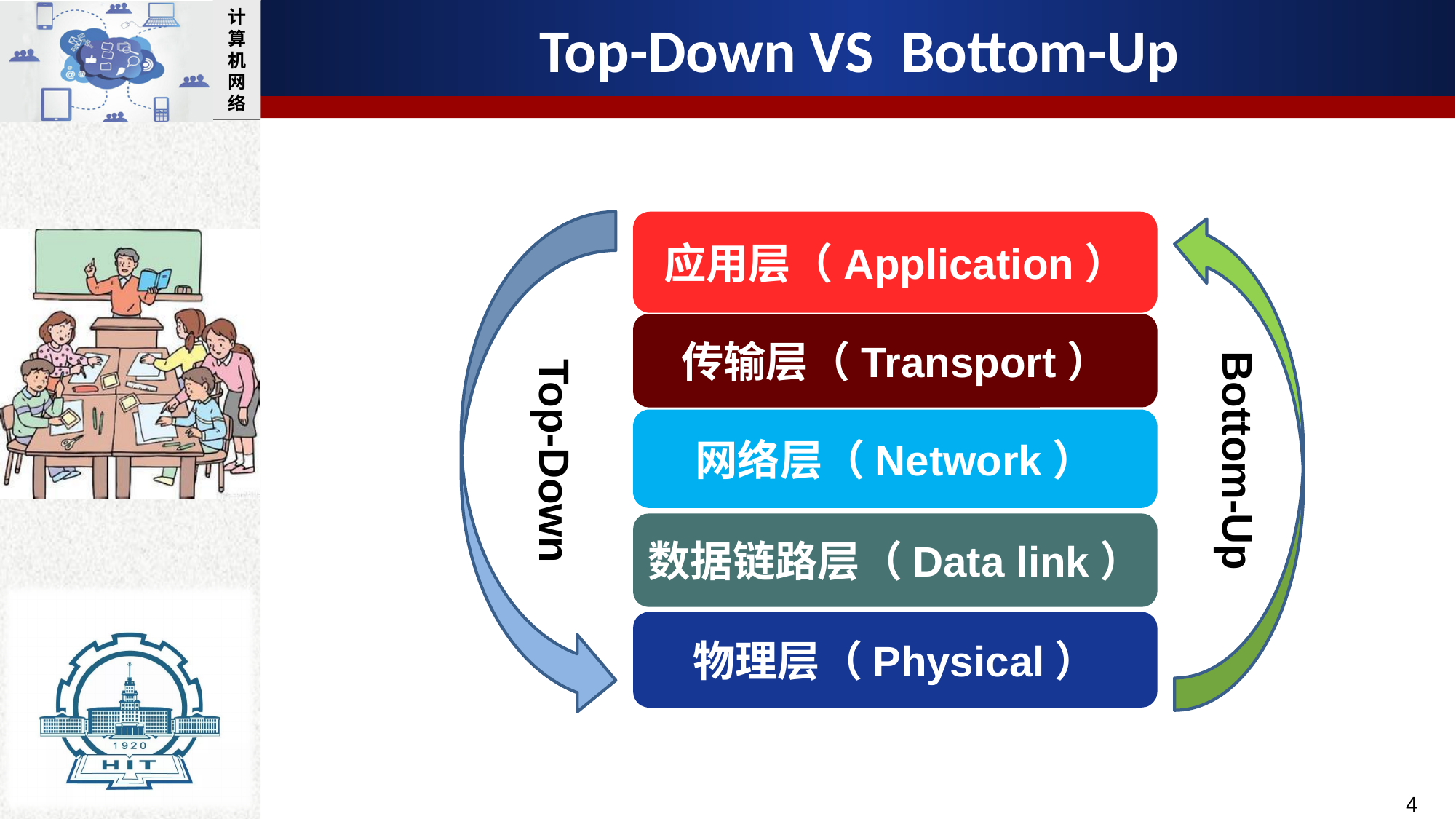

# Top-Down VS  Bottom-Up

应用层（Application）
传输层（Transport）
网络层（Network）
数据链路层（Data link）
物理层（Physical）

Top-Down
Bottom-Up
4